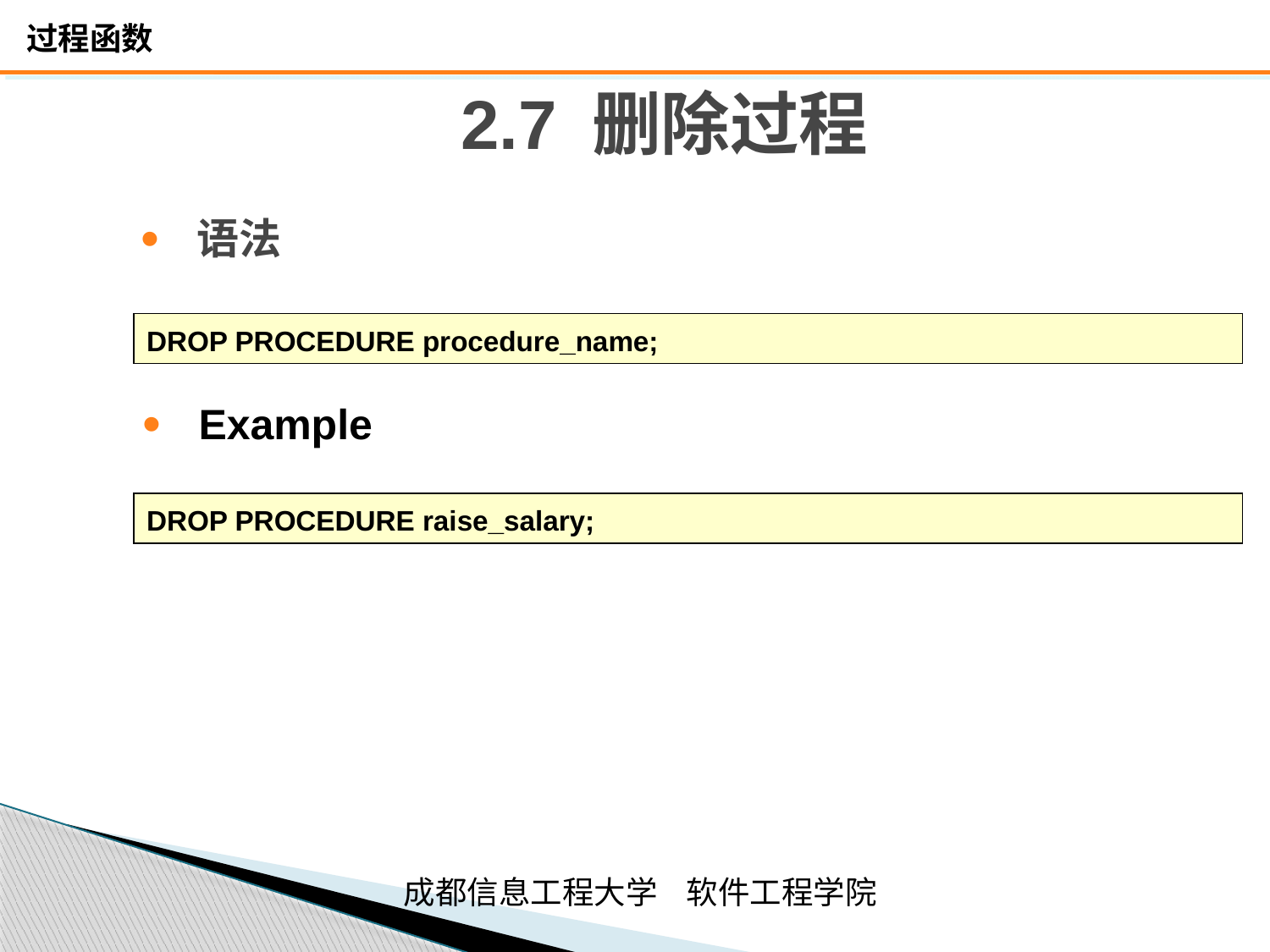

# 2.7 删除过程
语法
DROP PROCEDURE procedure_name;
Example
DROP PROCEDURE raise_salary;